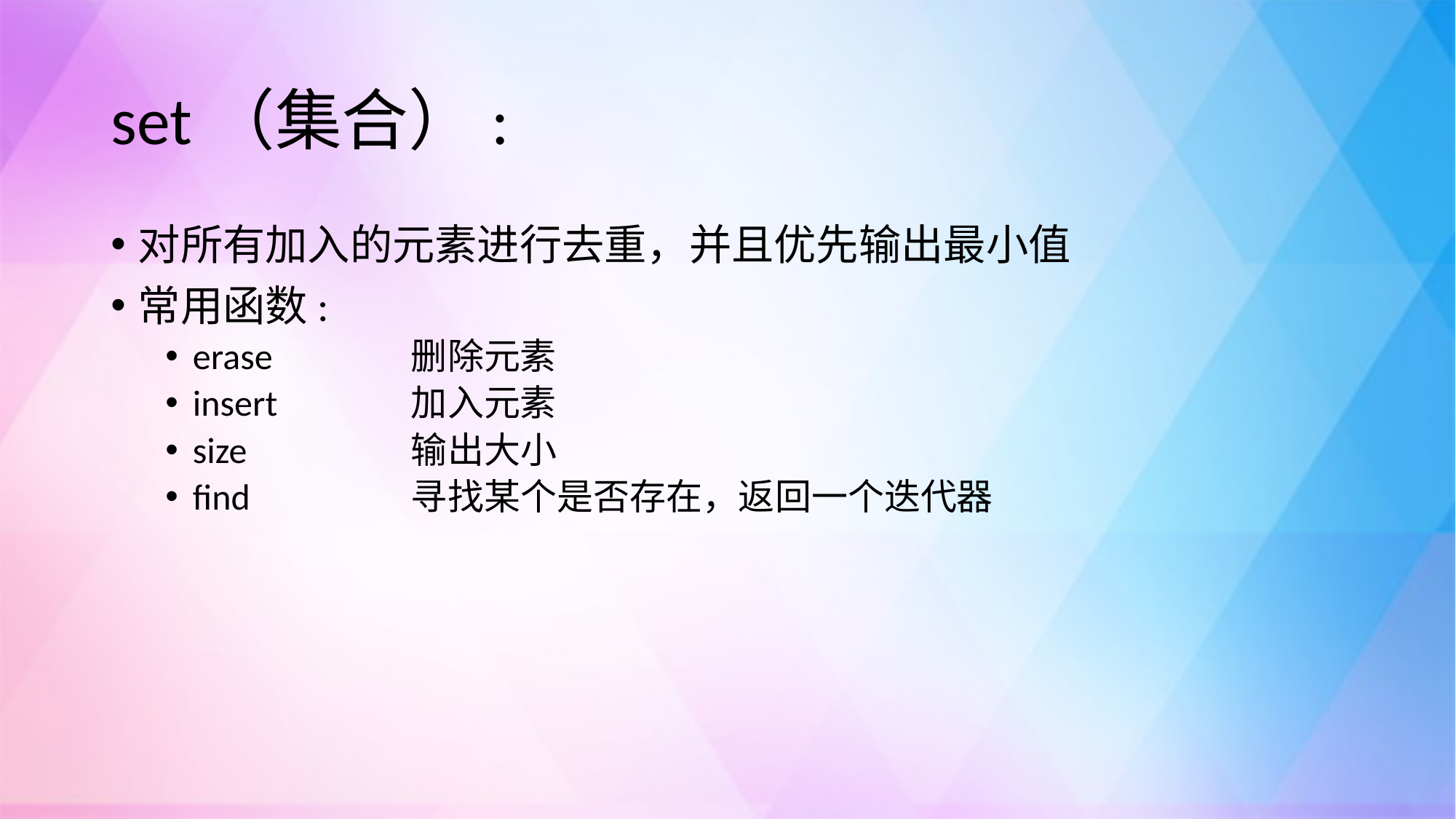

# set（集合）:
对所有加入的元素进行去重，并且优先输出最小值
常用函数:
erase		删除元素
insert		加入元素
size		输出大小
find		寻找某个是否存在，返回一个迭代器